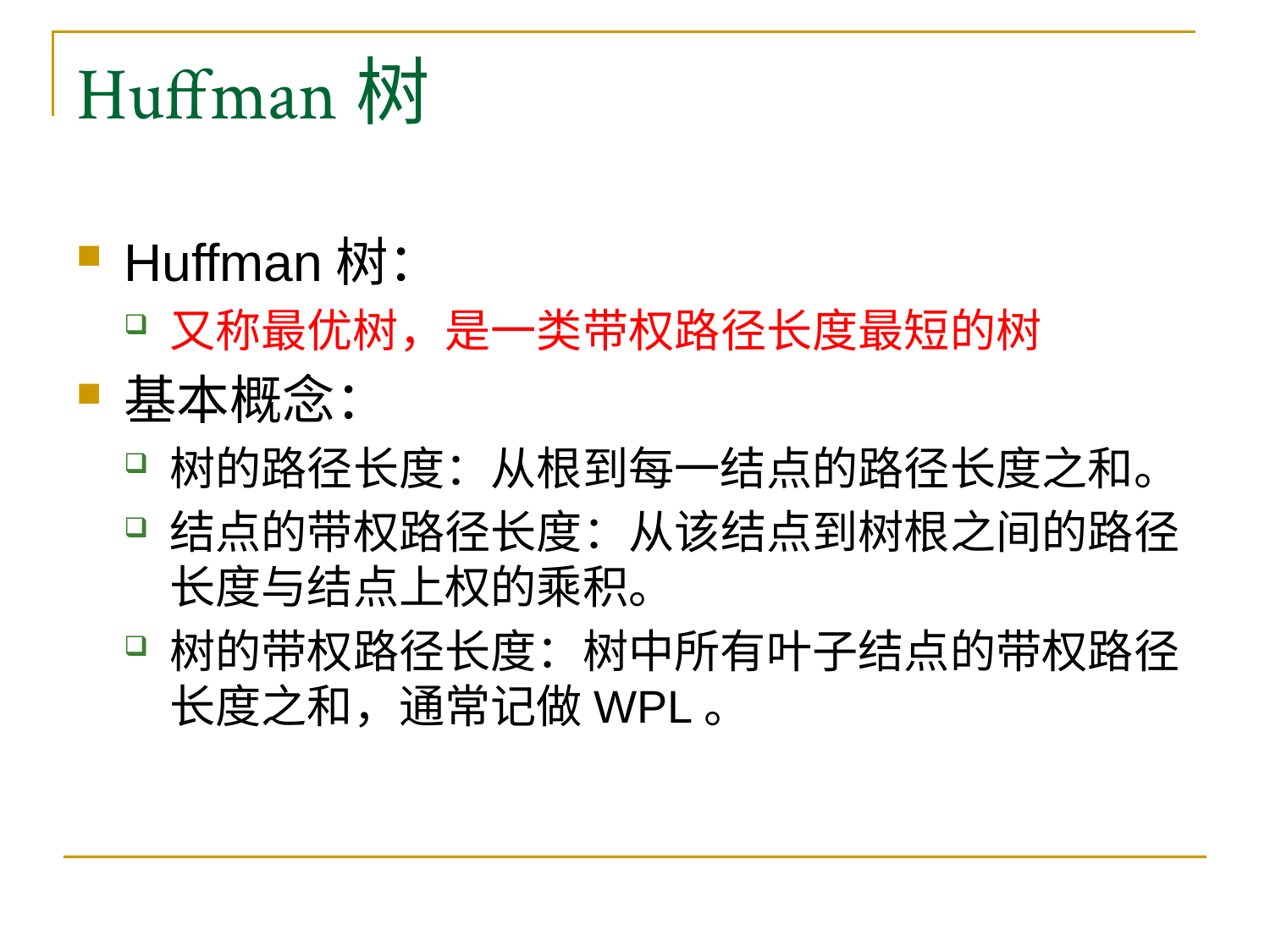

# Huffman树
Huffman树：
又称最优树，是一类带权路径长度最短的树
基本概念：
树的路径长度：从根到每一结点的路径长度之和。
结点的带权路径长度：从该结点到树根之间的路径长度与结点上权的乘积。
树的带权路径长度：树中所有叶子结点的带权路径长度之和，通常记做WPL。